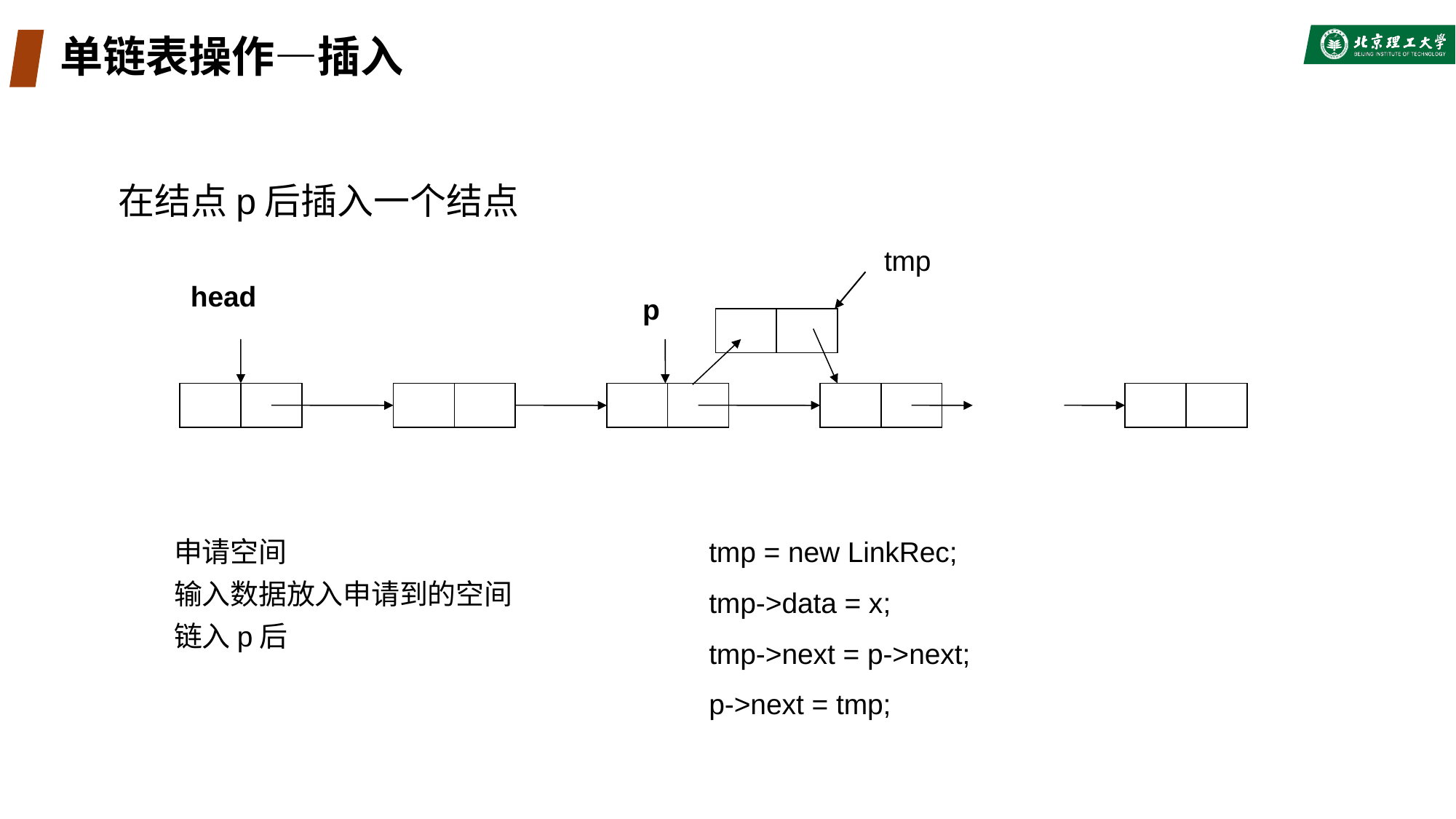

# 单链表操作—插入
在结点p后插入一个结点
tmp

head

p

tmp = new LinkRec;
tmp->data = x;
tmp->next = p->next;
p->next = tmp;
申请空间
输入数据放入申请到的空间
链入p后